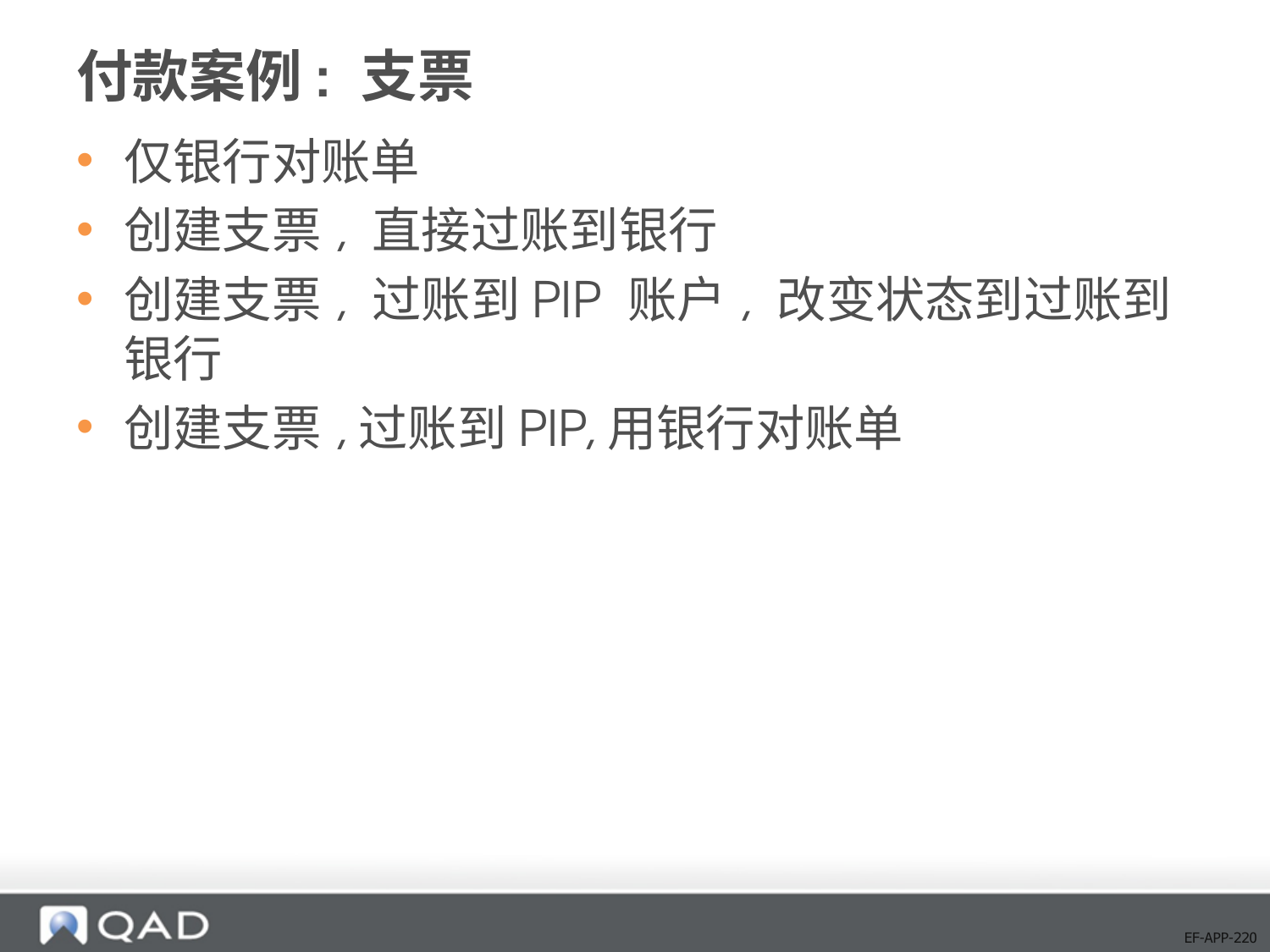

# 付款案例: 支票
仅银行对账单
创建支票, 直接过账到银行
创建支票, 过账到PIP 账户, 改变状态到过账到银行
创建支票,过账到PIP,用银行对账单
EF-APP-220